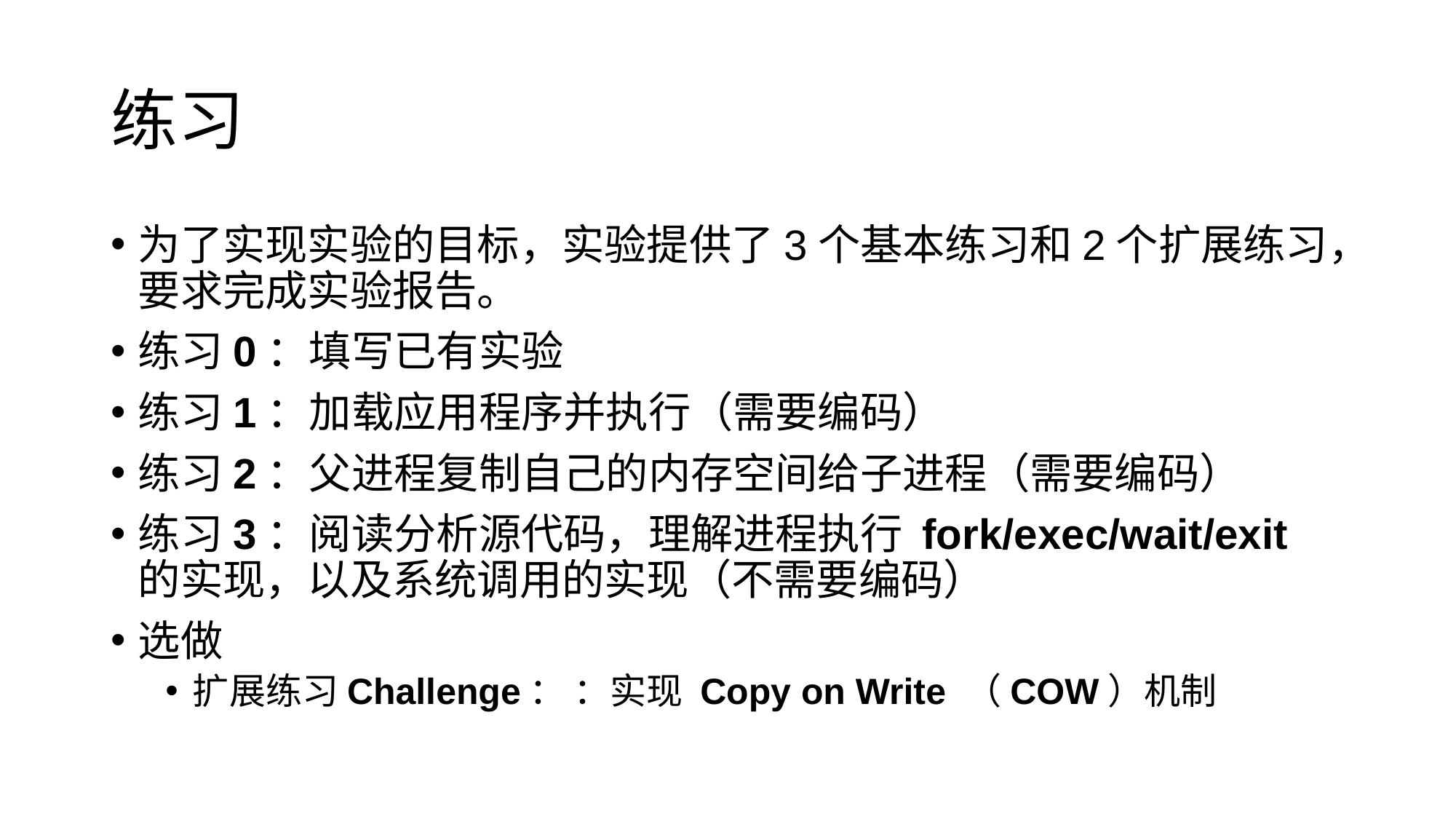

# 练习
为了实现实验的目标，实验提供了3个基本练习和2个扩展练习，要求完成实验报告。
练习0：填写已有实验
练习1：加载应用程序并执行（需要编码）
练习2：父进程复制自己的内存空间给子进程（需要编码）
练习3：阅读分析源代码，理解进程执行 fork/exec/wait/exit 的实现，以及系统调用的实现（不需要编码）
选做
扩展练习Challenge： ：实现 Copy on Write （COW）机制